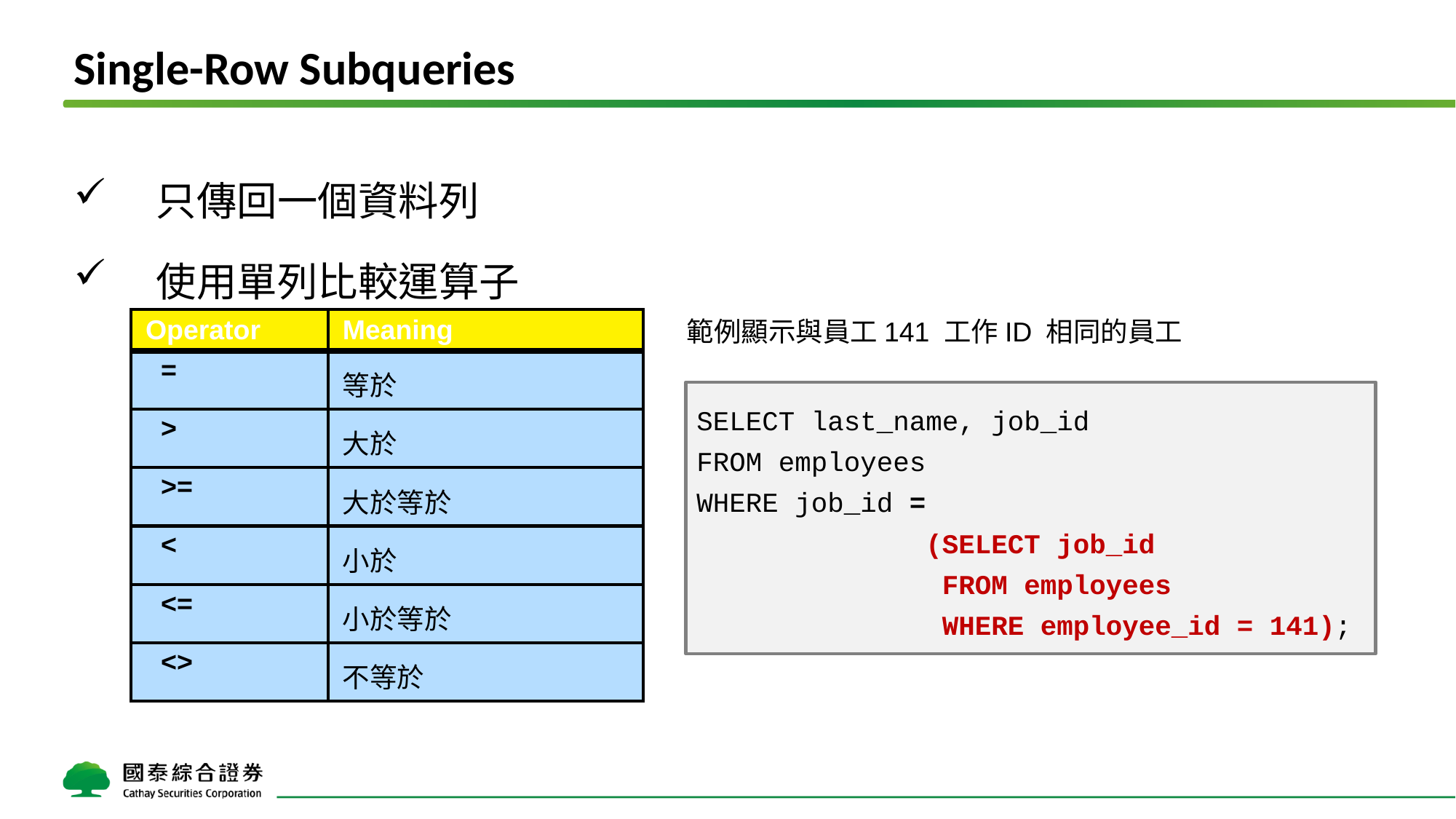

# Single-Row Subqueries
  只傳回一個資料列
  使用單列比較運算子
| Operator | Meaning |
| --- | --- |
| = | 等於 |
| > | 大於 |
| >= | 大於等於 |
| < | 小於 |
| <= | 小於等於 |
| <> | 不等於 |
範例顯示與員工141 工作ID 相同的員工
SELECT last_name, job_id
FROM employees
WHERE job_id =
              (SELECT job_id
               FROM employees
               WHERE employee_id = 141);